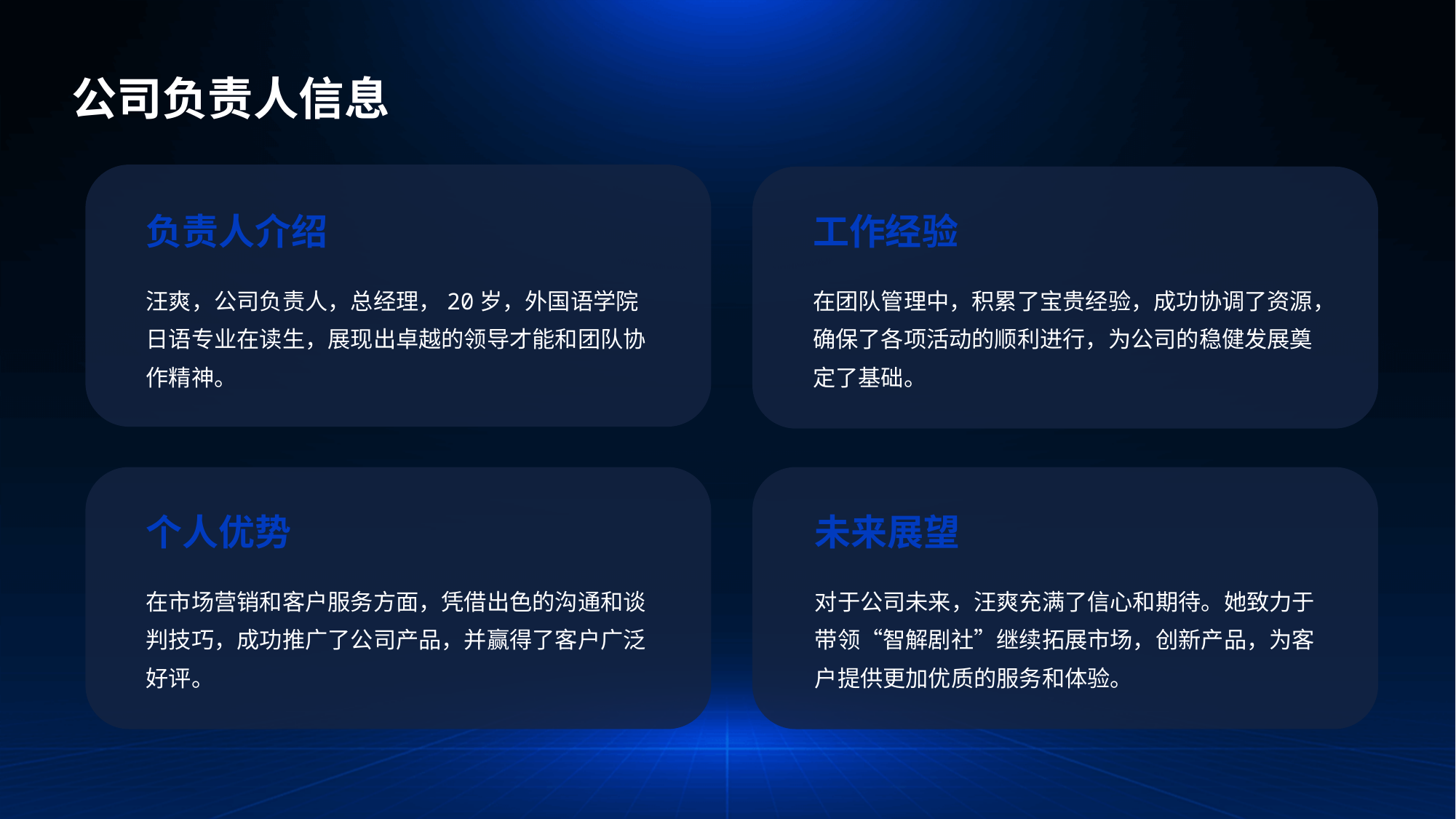

公司负责人信息

负责人介绍
工作经验
汪爽，公司负责人，总经理，20岁，外国语学院日语专业在读生，展现出卓越的领导才能和团队协作精神。
在团队管理中，积累了宝贵经验，成功协调了资源，确保了各项活动的顺利进行，为公司的稳健发展奠定了基础。

个人优势
未来展望
在市场营销和客户服务方面，凭借出色的沟通和谈判技巧，成功推广了公司产品，并赢得了客户广泛好评。
对于公司未来，汪爽充满了信心和期待。她致力于带领“智解剧社”继续拓展市场，创新产品，为客户提供更加优质的服务和体验。